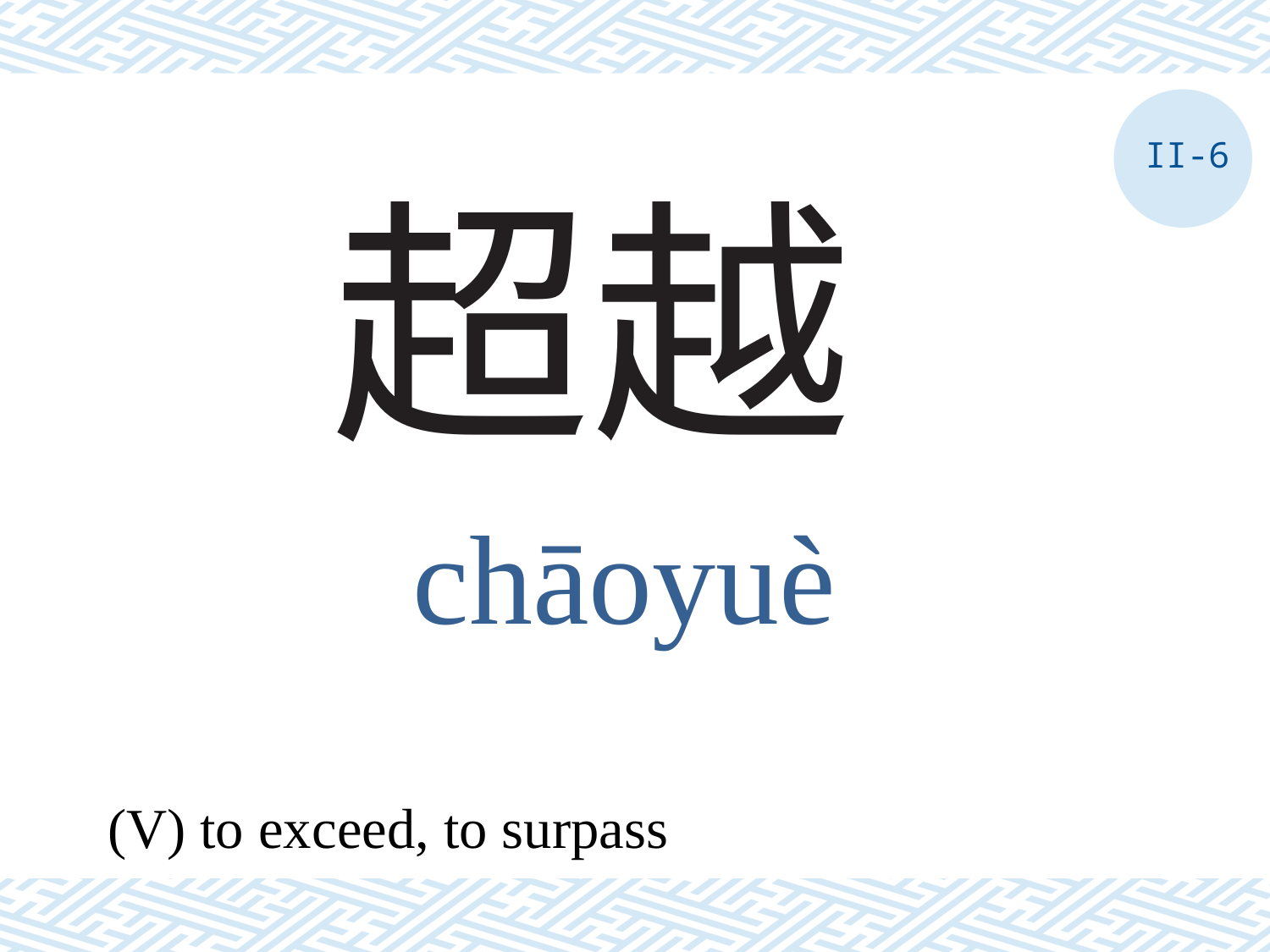

II-6

# 超越
chāoyuè
(V) to exceed, to surpass